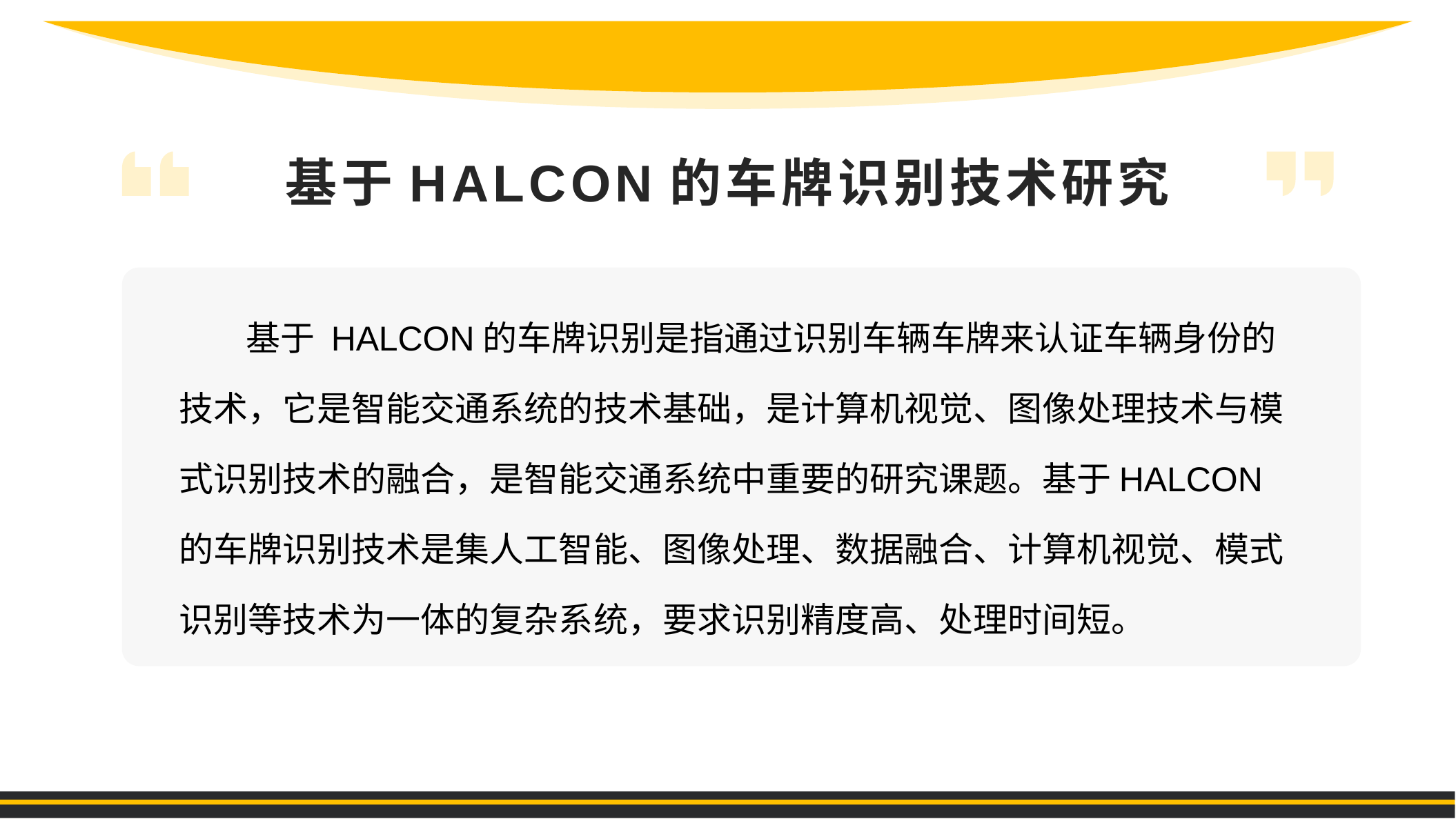

基于HALCON的车牌识别技术研究

      基于 HALCON的车牌识别是指通过识别车辆车牌来认证车辆身份的技术，它是智能交通系统的技术基础，是计算机视觉、图像处理技术与模式识别技术的融合，是智能交通系统中重要的研究课题。基于HALCON的车牌识别技术是集人工智能、图像处理、数据融合、计算机视觉、模式识别等技术为一体的复杂系统，要求识别精度高、处理时间短。